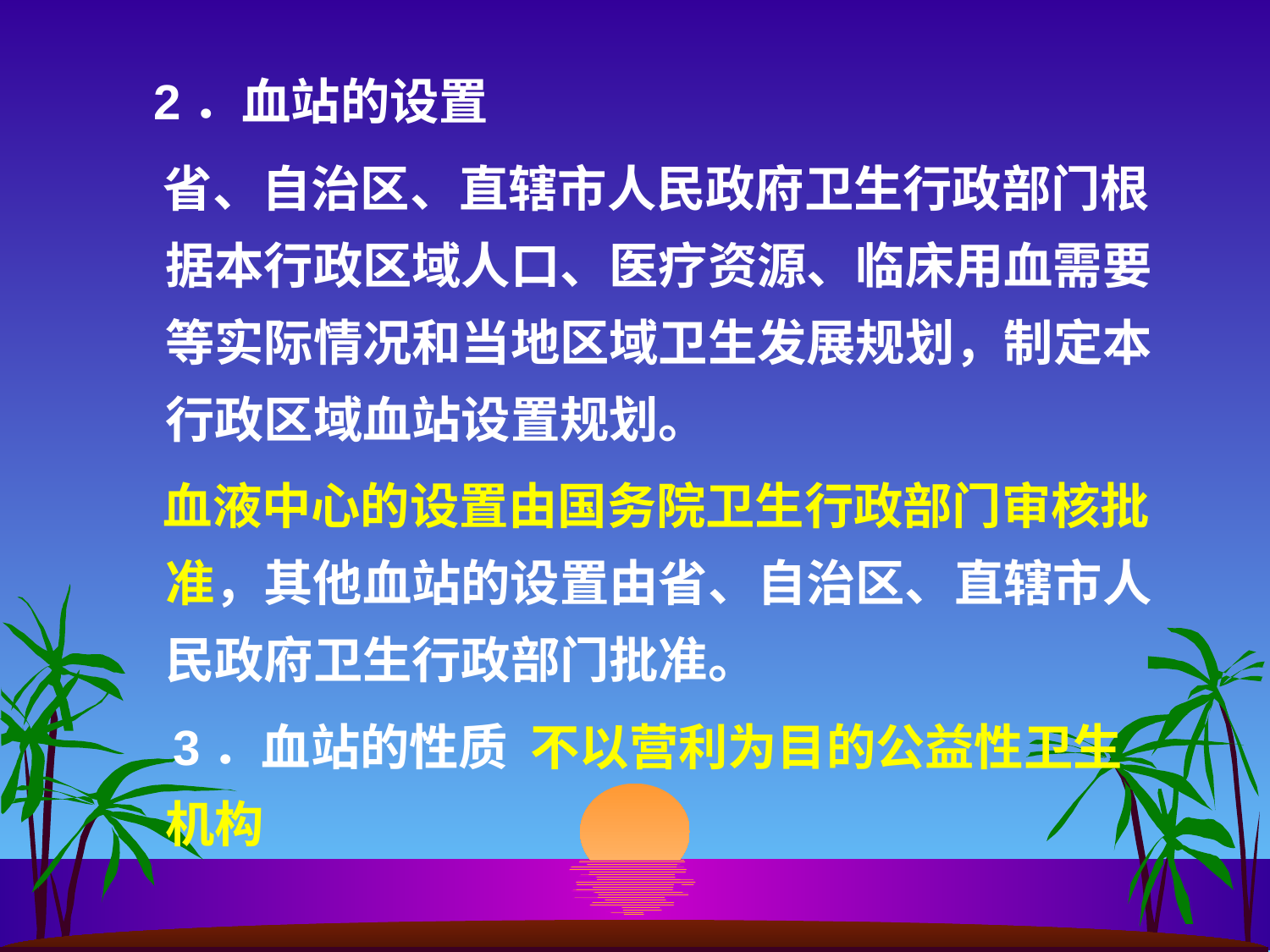

2．血站的设置
   省、自治区、直辖市人民政府卫生行政部门根据本行政区域人口、医疗资源、临床用血需要等实际情况和当地区域卫生发展规划，制定本行政区域血站设置规划。
   血液中心的设置由国务院卫生行政部门审核批准，其他血站的设置由省、自治区、直辖市人民政府卫生行政部门批准。
    3．血站的性质  不以营利为目的公益性卫生机构

​